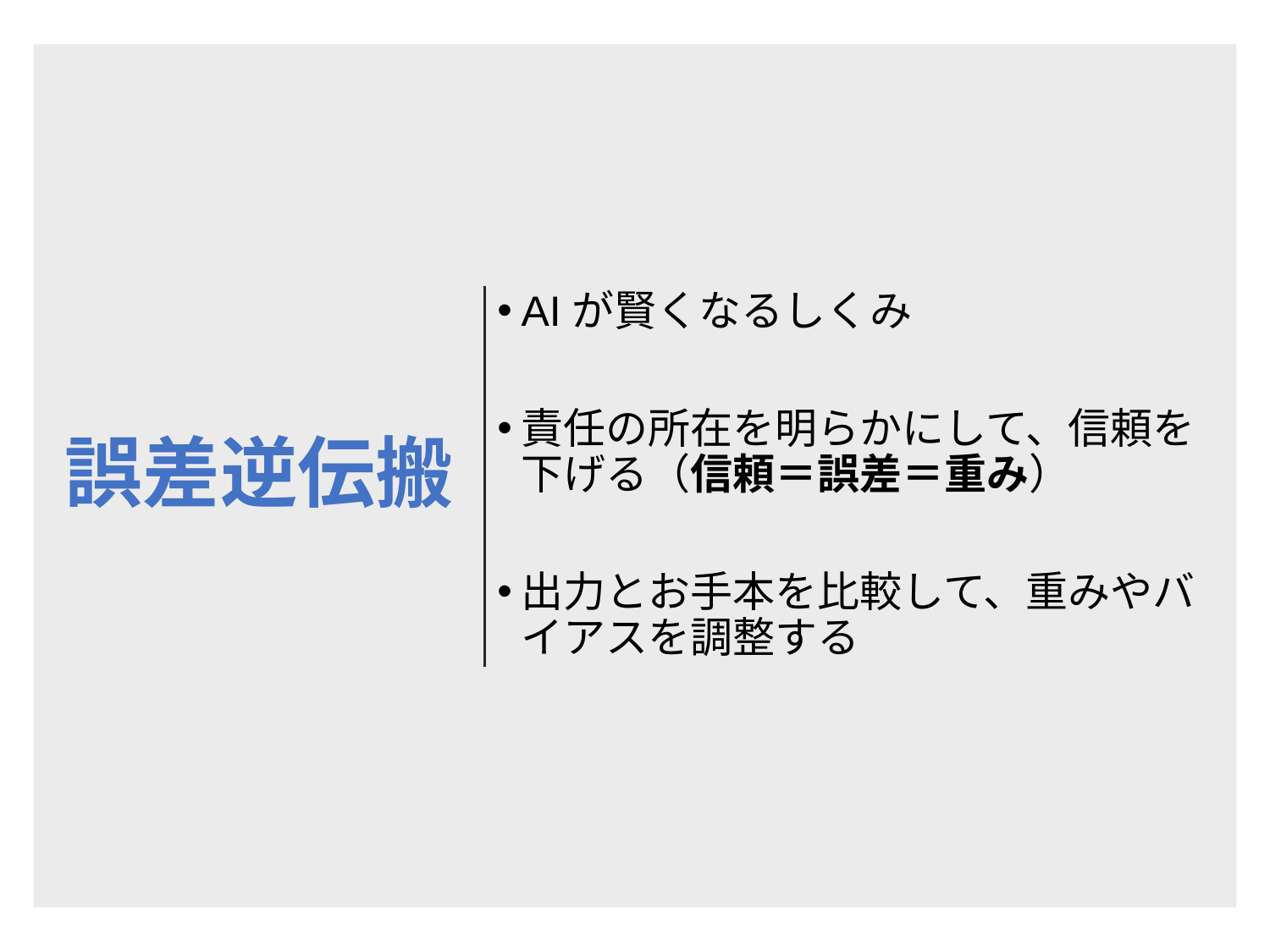

# 誤差逆伝搬
AIが賢くなるしくみ

責任の所在を明らかにして、信頼を下げる（信頼＝誤差＝重み）

出力とお手本を比較して、重みやバイアスを調整する